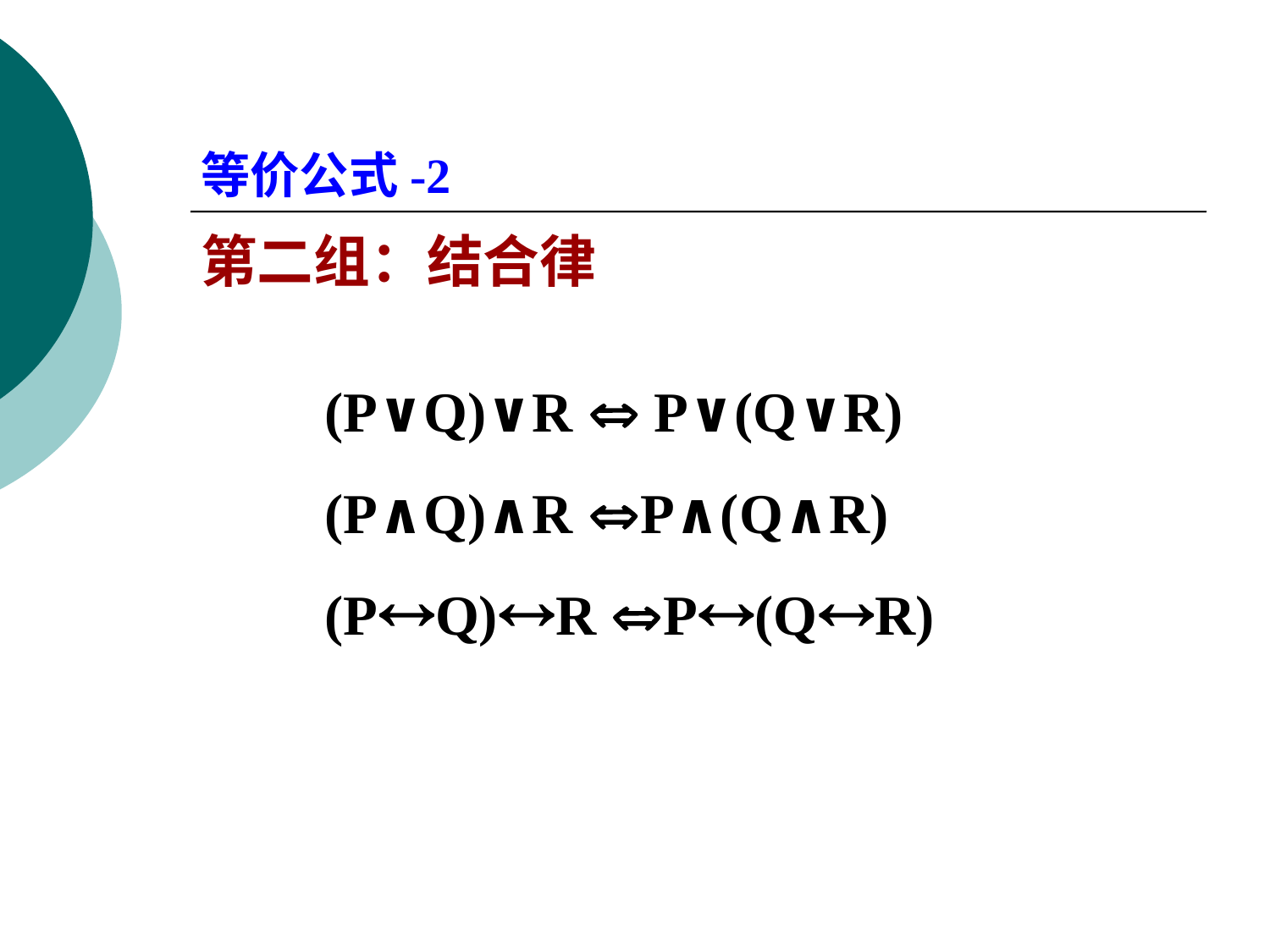

等价公式-2
第二组：结合律
  (P∨Q)∨R ⇔ P∨(Q∨R)
  (P∧Q)∧R ⇔P∧(Q∧R)
  (P↔Q)↔R ⇔P↔(Q↔R)